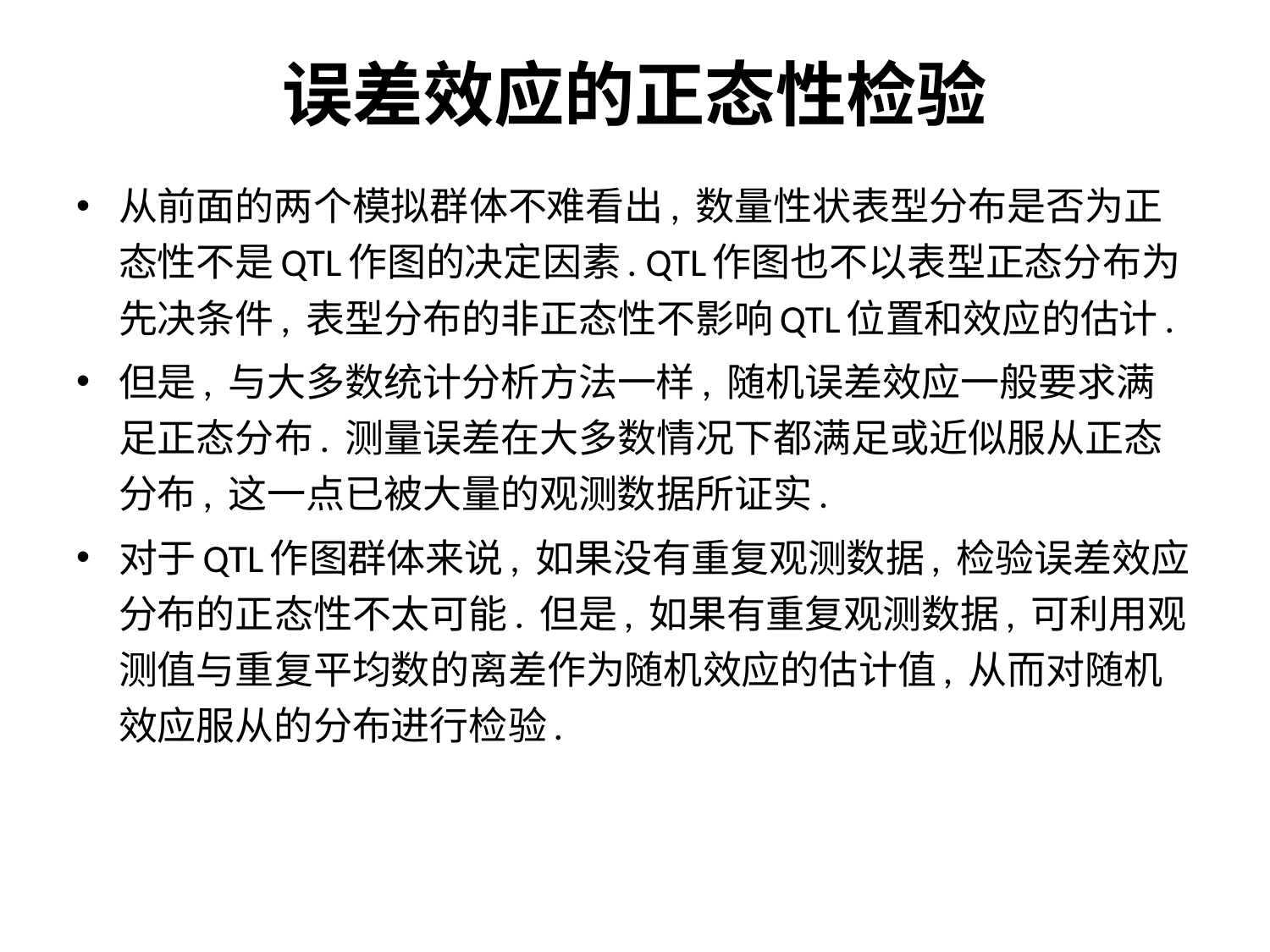

# 误差效应的正态性检验
从前面的两个模拟群体不难看出, 数量性状表型分布是否为正态性不是QTL作图的决定因素. QTL作图也不以表型正态分布为先决条件, 表型分布的非正态性不影响QTL位置和效应的估计.
但是, 与大多数统计分析方法一样, 随机误差效应一般要求满足正态分布. 测量误差在大多数情况下都满足或近似服从正态分布, 这一点已被大量的观测数据所证实.
对于QTL作图群体来说, 如果没有重复观测数据, 检验误差效应分布的正态性不太可能. 但是, 如果有重复观测数据, 可利用观测值与重复平均数的离差作为随机效应的估计值, 从而对随机效应服从的分布进行检验.